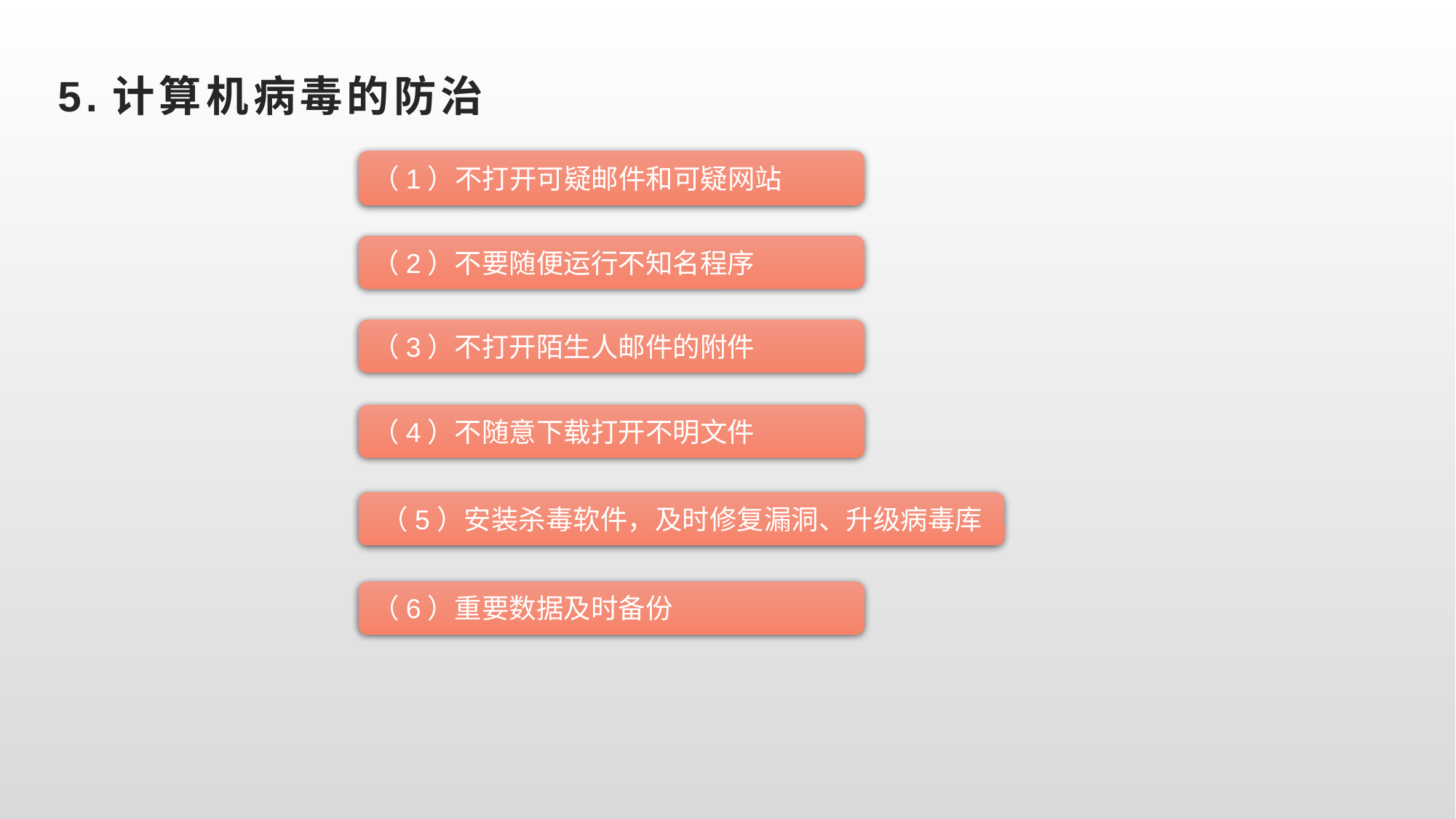

# 5.计算机病毒的防治
（1）不打开可疑邮件和可疑网站
（2）不要随便运行不知名程序
（3）不打开陌生人邮件的附件
（4）不随意下载打开不明文件
（5）安装杀毒软件，及时修复漏洞、升级病毒库
（6）重要数据及时备份